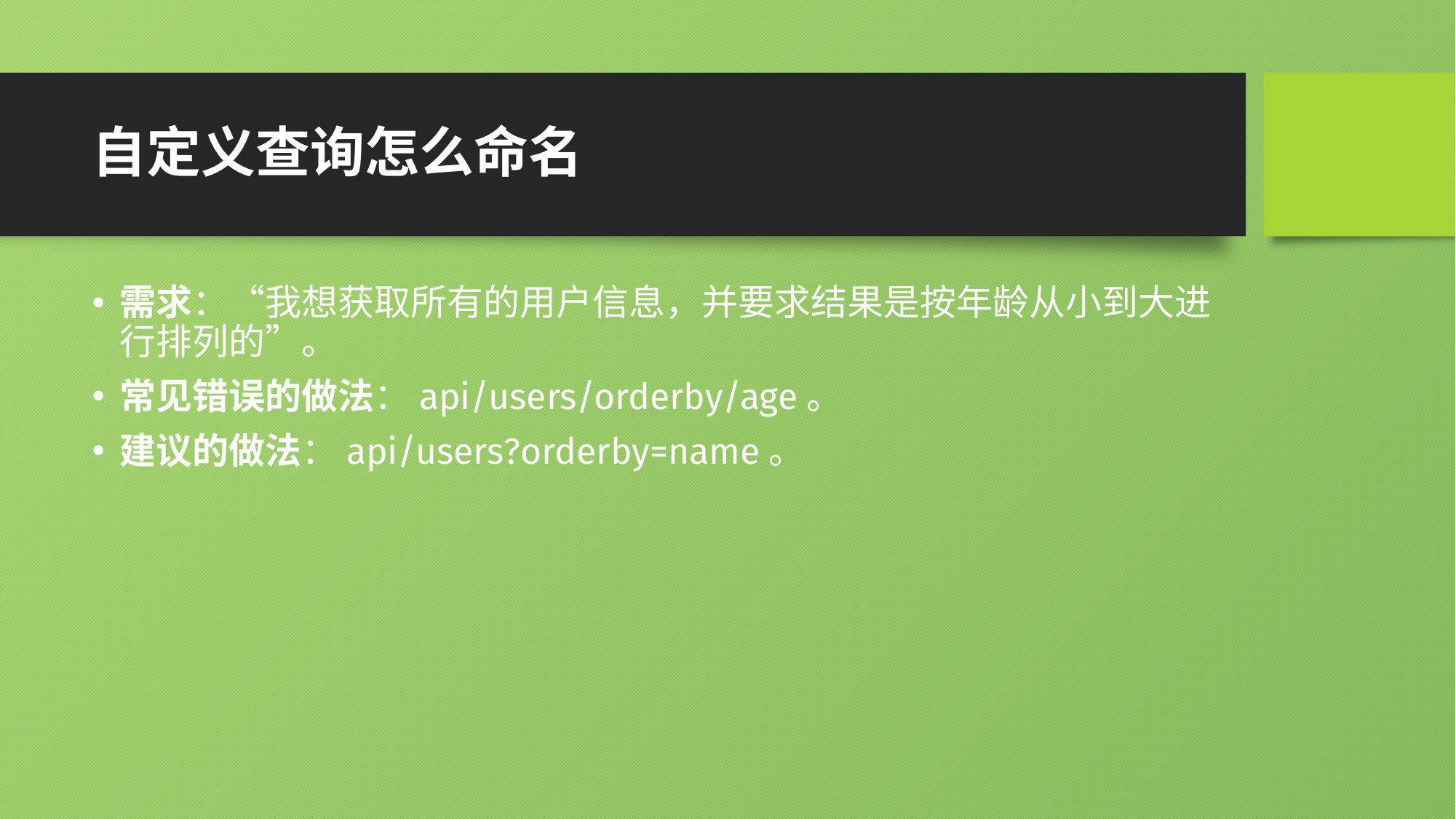

# 自定义查询怎么命名
需求：“我想获取所有的用户信息，并要求结果是按年龄从小到大进行排列的”。
常见错误的做法：api/users/orderby/age。
建议的做法：api/users?orderby=name。